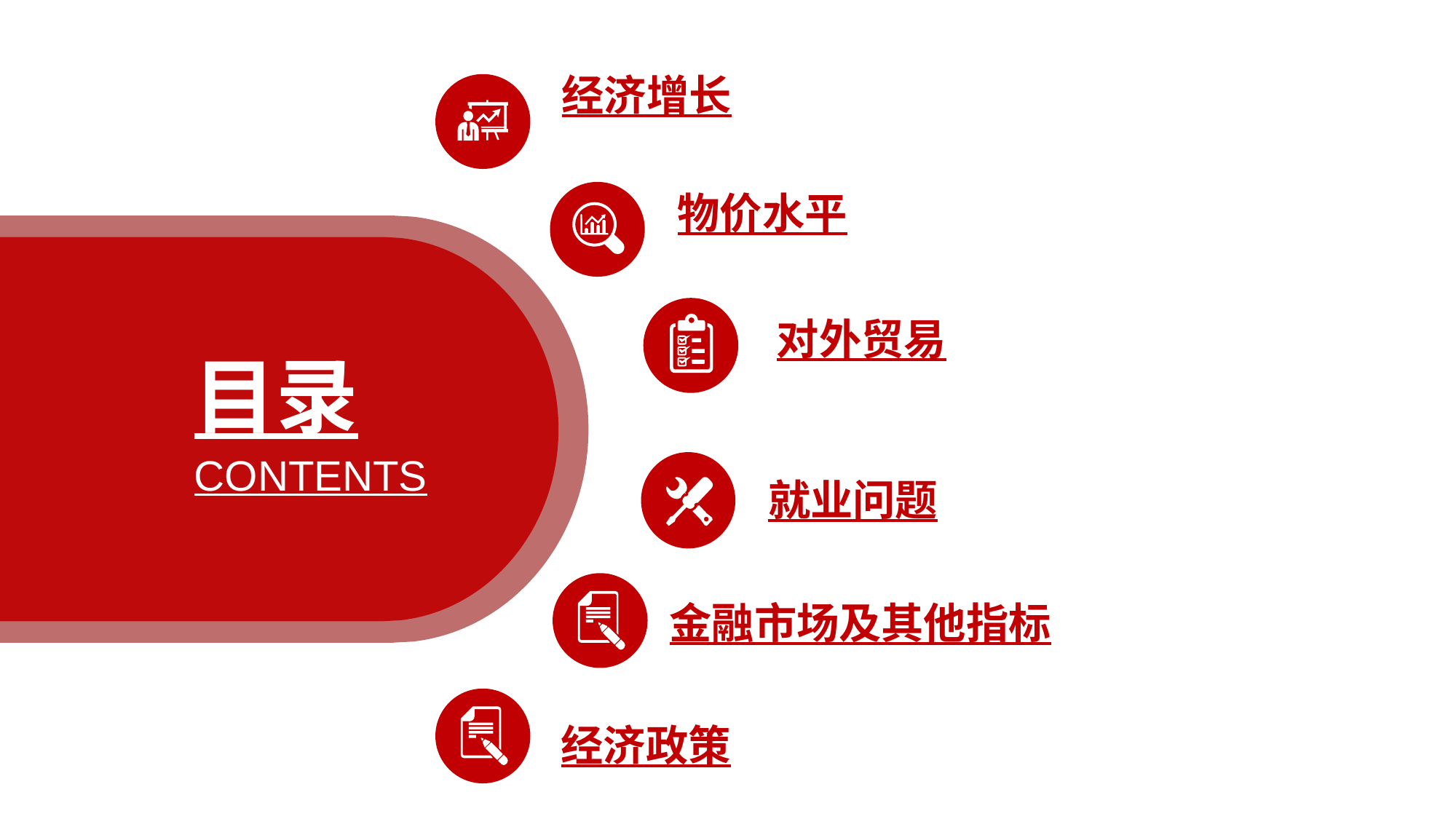

经济增长

物价水平

对外贸易
目录
CONTENTS

就业问题

金融市场及其他指标

经济政策